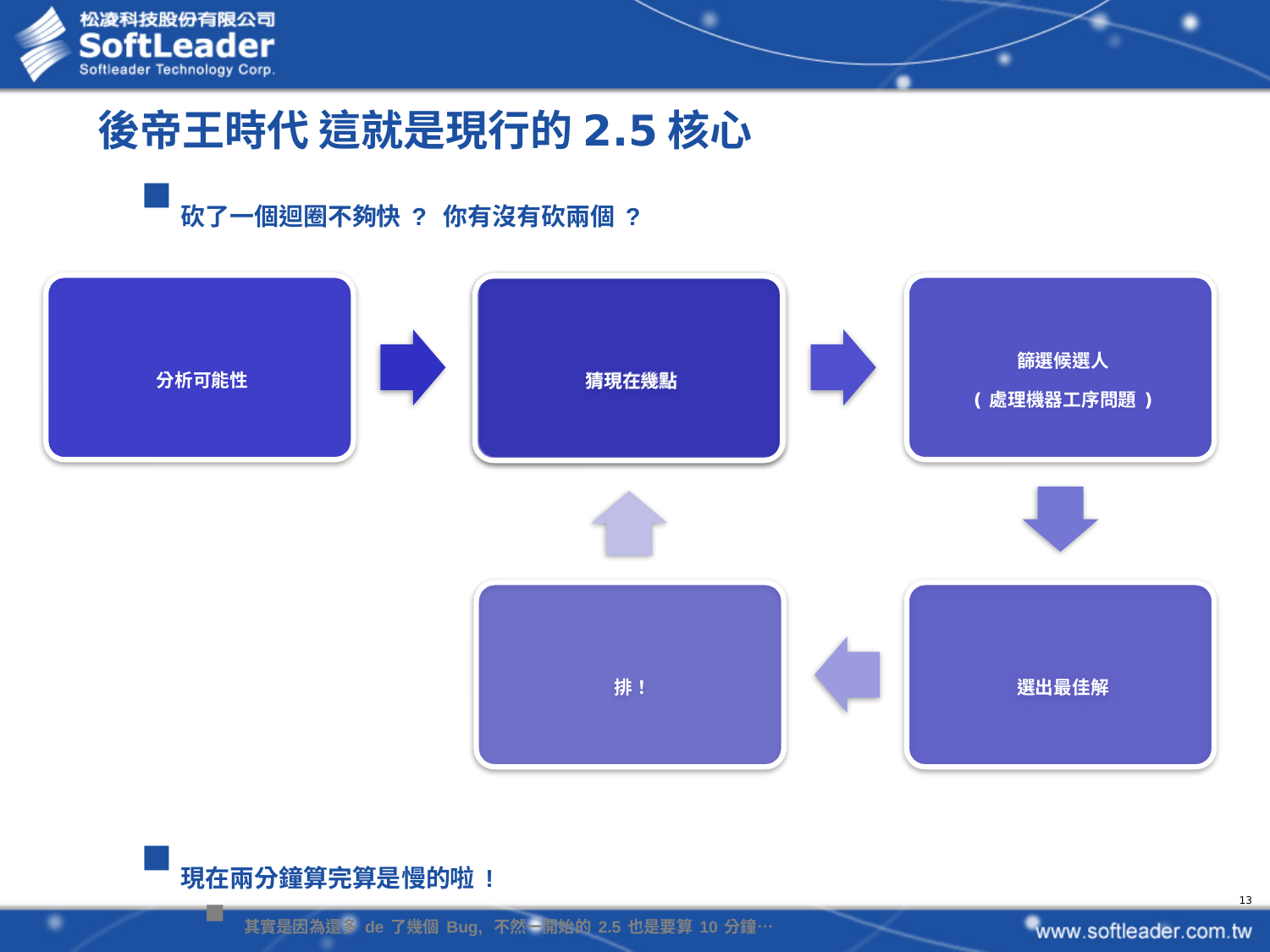

# 後帝王時代 這就是現行的2.5核心
分析可能性

猜現在幾點

篩選候選人
(處理機器工序問題)

選出最佳解

排！

猜現在幾點
砍了一個迴圈不夠快? 你有沒有砍兩個?

現在兩分鐘算完算是慢的啦!
其實是因為還多de了幾個Bug, 不然一開始的2.5也是要算10分鐘…
13